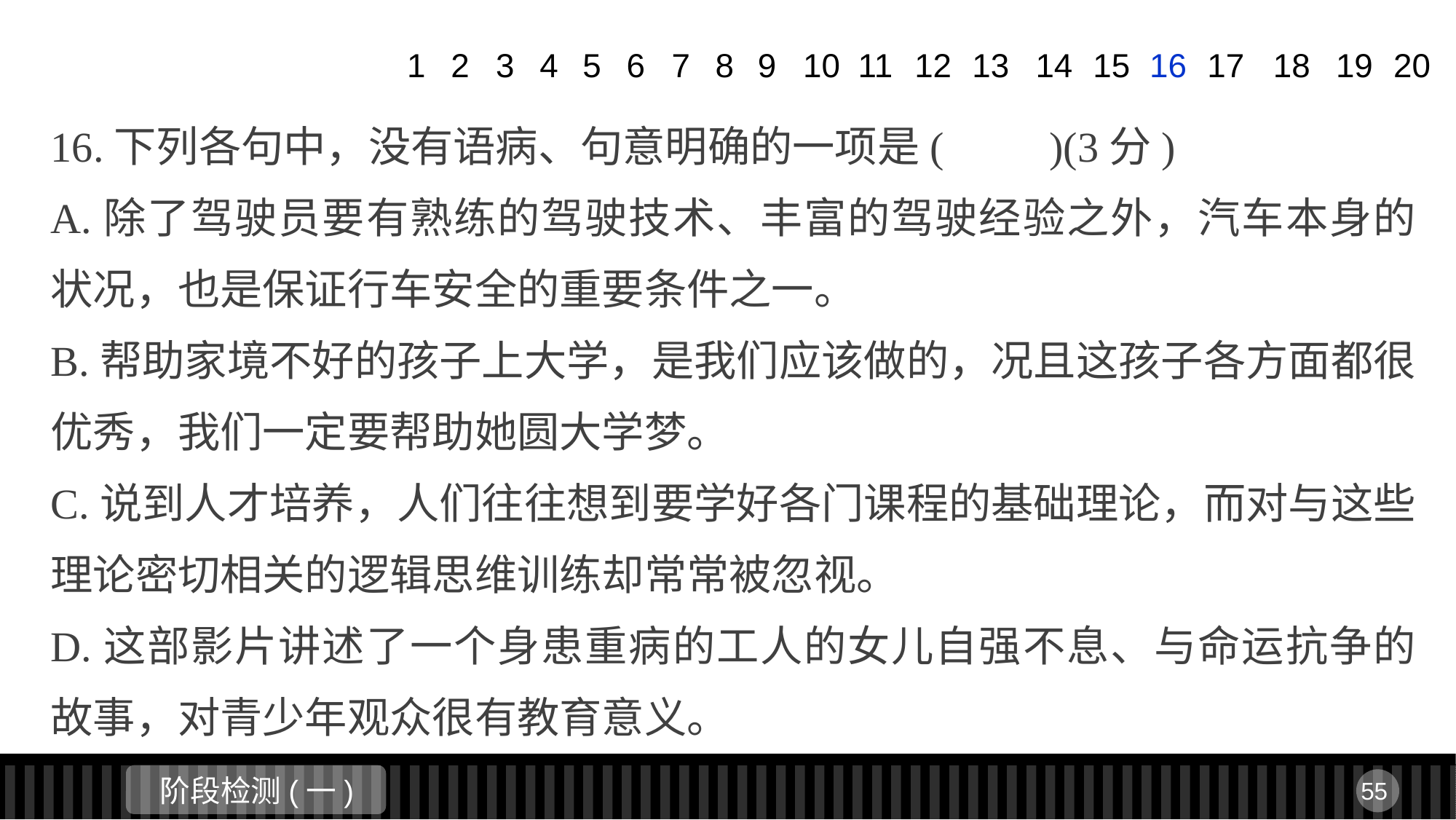

1
2
3
4
5
6
7
8
9
11
12
13
14
15
16
17
18
19
20
10
16.下列各句中，没有语病、句意明确的一项是(　　)(3分)
A.除了驾驶员要有熟练的驾驶技术、丰富的驾驶经验之外，汽车本身的状况，也是保证行车安全的重要条件之一。
B.帮助家境不好的孩子上大学，是我们应该做的，况且这孩子各方面都很优秀，我们一定要帮助她圆大学梦。
C.说到人才培养，人们往往想到要学好各门课程的基础理论，而对与这些理论密切相关的逻辑思维训练却常常被忽视。
D.这部影片讲述了一个身患重病的工人的女儿自强不息、与命运抗争的故事，对青少年观众很有教育意义。